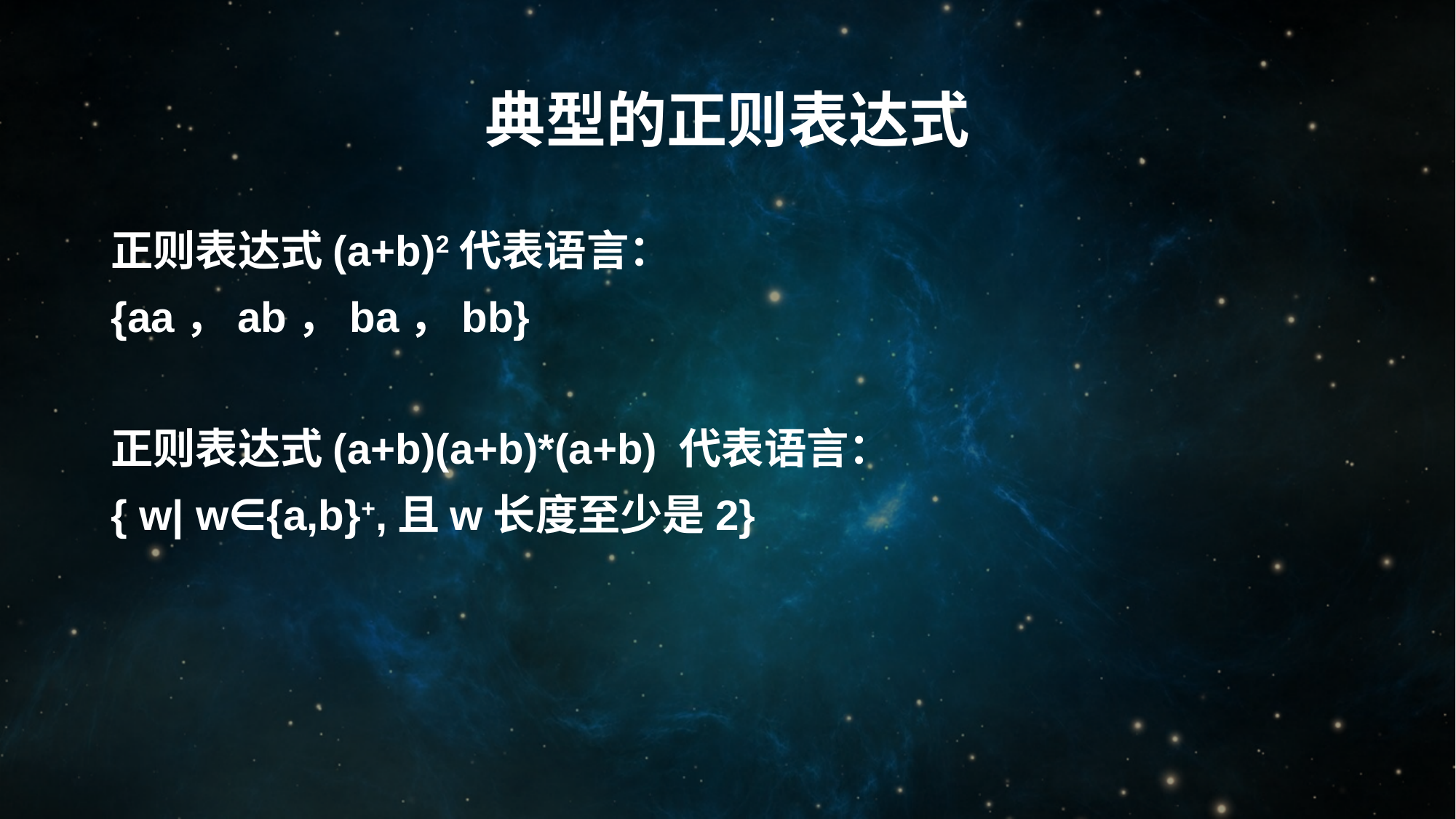

# 典型的正则表达式
正则表达式(a+b)2代表语言：
{aa，ab，ba，bb}

正则表达式(a+b)(a+b)*(a+b) 代表语言：
{ w| w∈{a,b}+,且w长度至少是2}